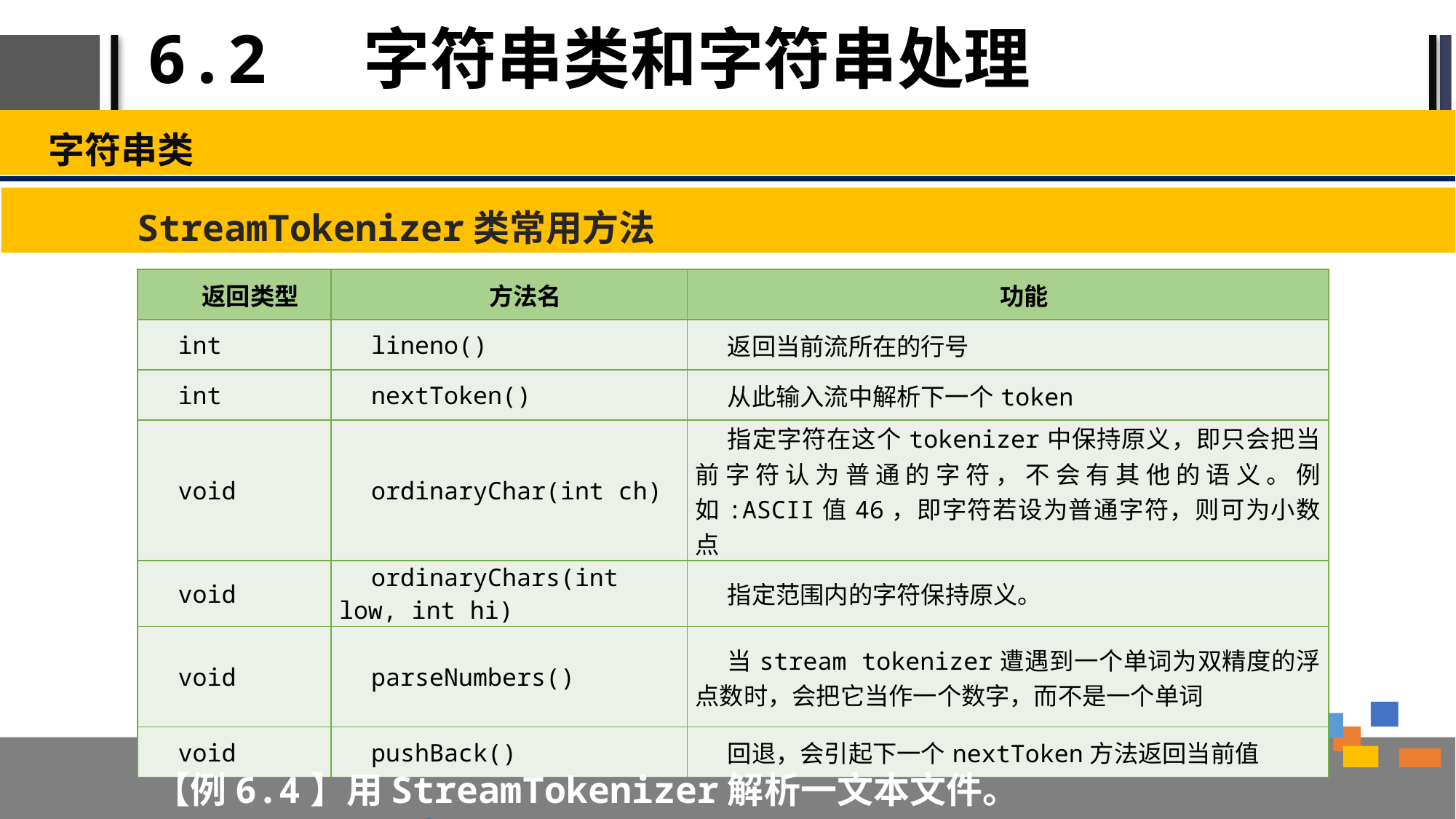

# 6.2  字符串类和字符串处理

字符串类

StreamTokenizer类常用方法

| 返回类型 | 方法名 | 功能 |
| --- | --- | --- |
| int | lineno() | 返回当前流所在的行号 |
| int | nextToken() | 从此输入流中解析下一个token |
| void | ordinaryChar(int ch) | 指定字符在这个tokenizer中保持原义，即只会把当前字符认为普通的字符，不会有其他的语义。例如:ASCII值46，即字符若设为普通字符，则可为小数点 |
| void | ordinaryChars(int low, int hi) | 指定范围内的字符保持原义。 |
| void | parseNumbers() | 当stream tokenizer遭遇到一个单词为双精度的浮点数时，会把它当作一个数字，而不是一个单词 |
| void | pushBack() | 回退，会引起下一个nextToken方法返回当前值 |

【例6.4】用StreamTokenizer解析一文本文件。Example6_04.java